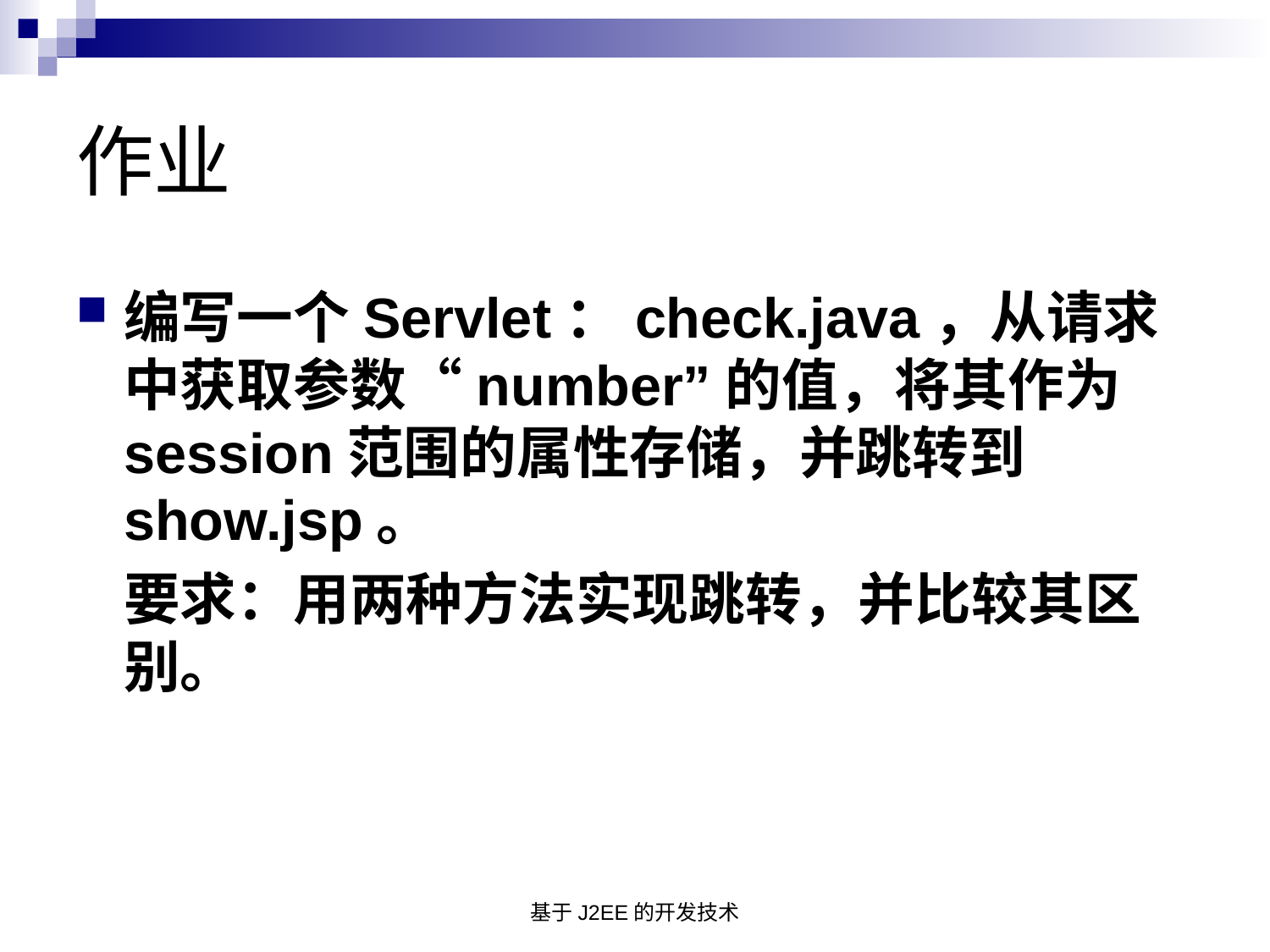

# 作业
编写一个Servlet：check.java，从请求中获取参数“number”的值，将其作为session范围的属性存储，并跳转到show.jsp。
	要求：用两种方法实现跳转，并比较其区别。
基于J2EE的开发技术
38